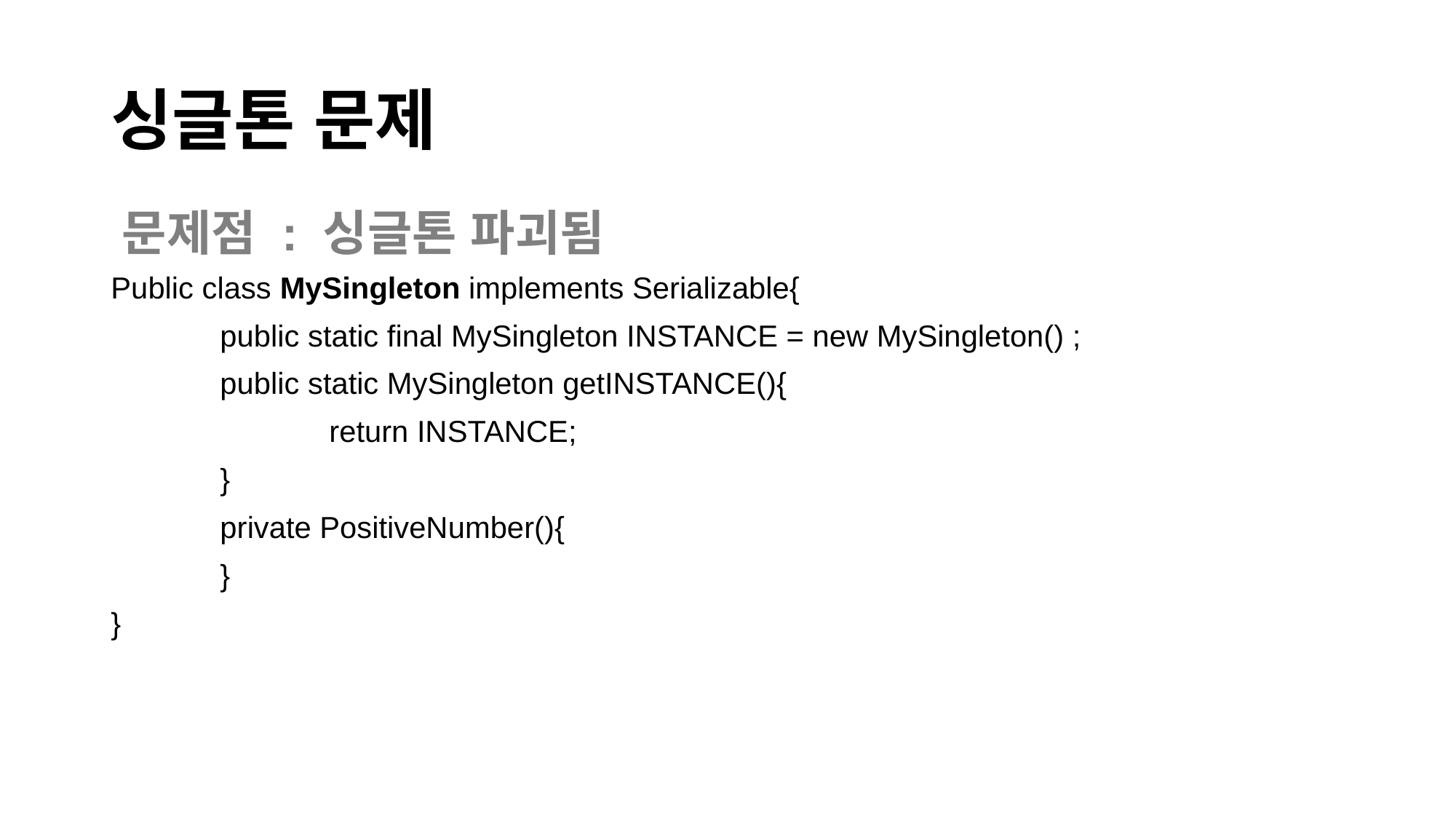

# 싱글톤 문제
문제점 : 싱글톤 파괴됨
Public class MySingleton implements Serializable{
	public static final MySingleton INSTANCE = new MySingleton() ;
	public static MySingleton getINSTANCE(){
		return INSTANCE;
	}
	private PositiveNumber(){
	}
}